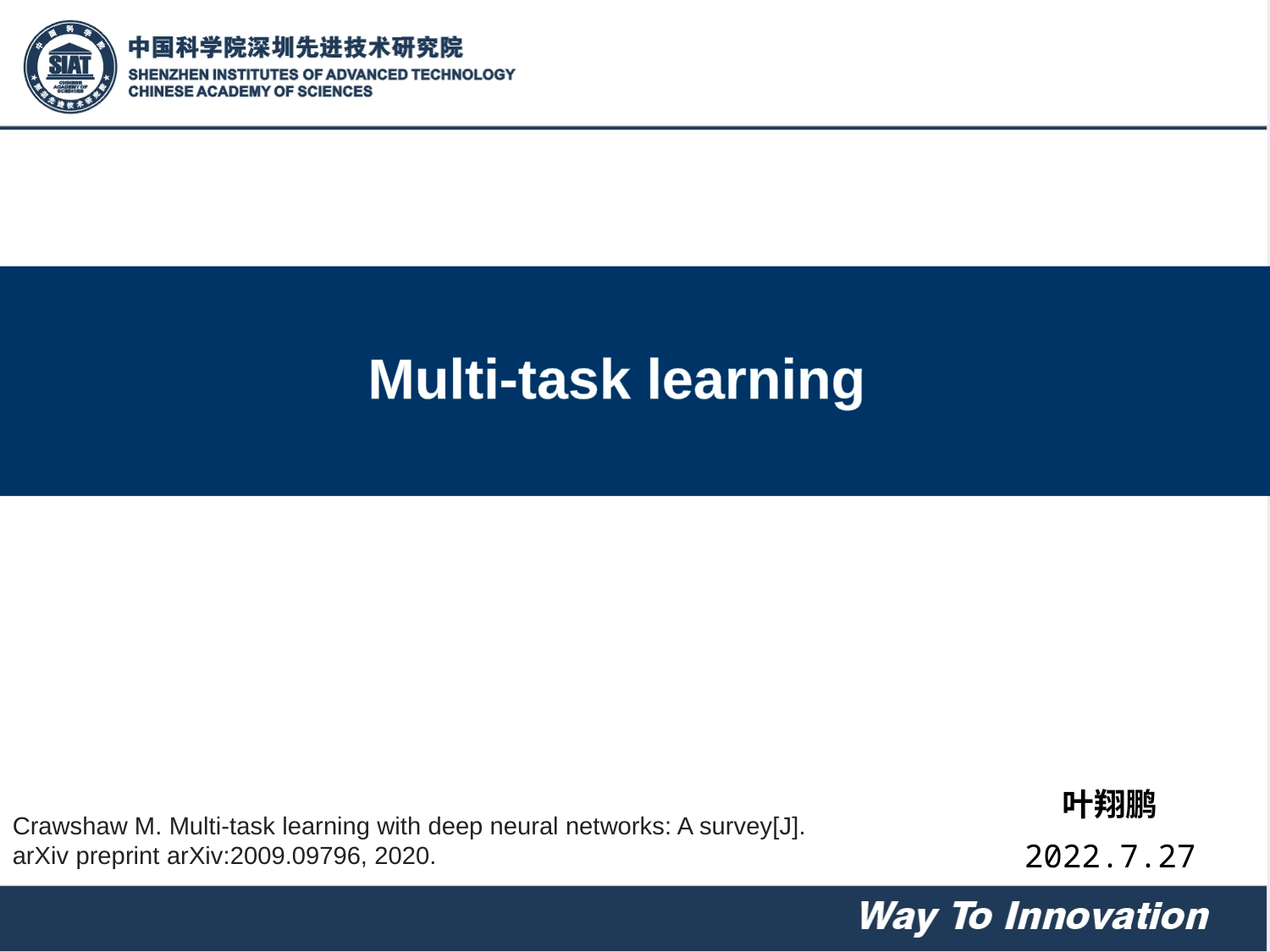

Multi-task learning
叶翔鹏
Crawshaw M. Multi-task learning with deep neural networks: A survey[J]. arXiv preprint arXiv:2009.09796, 2020.
2022.7.27